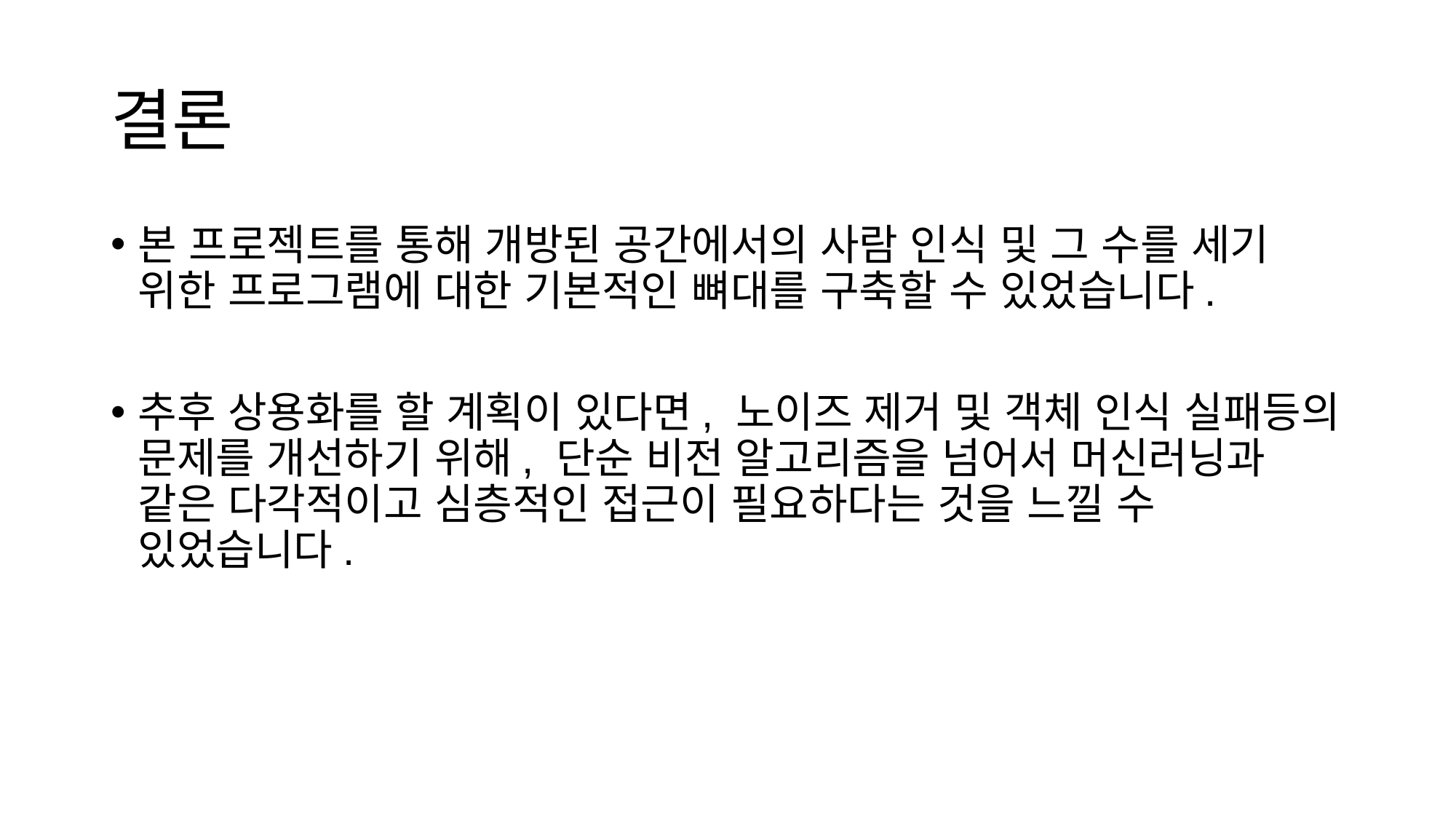

# 결론
본 프로젝트를 통해 개방된 공간에서의 사람 인식 및 그 수를 세기 위한 프로그램에 대한 기본적인 뼈대를 구축할 수 있었습니다.

추후 상용화를 할 계획이 있다면, 노이즈 제거 및 객체 인식 실패등의 문제를 개선하기 위해, 단순 비전 알고리즘을 넘어서 머신러닝과 같은 다각적이고 심층적인 접근이 필요하다는 것을 느낄 수 있었습니다.